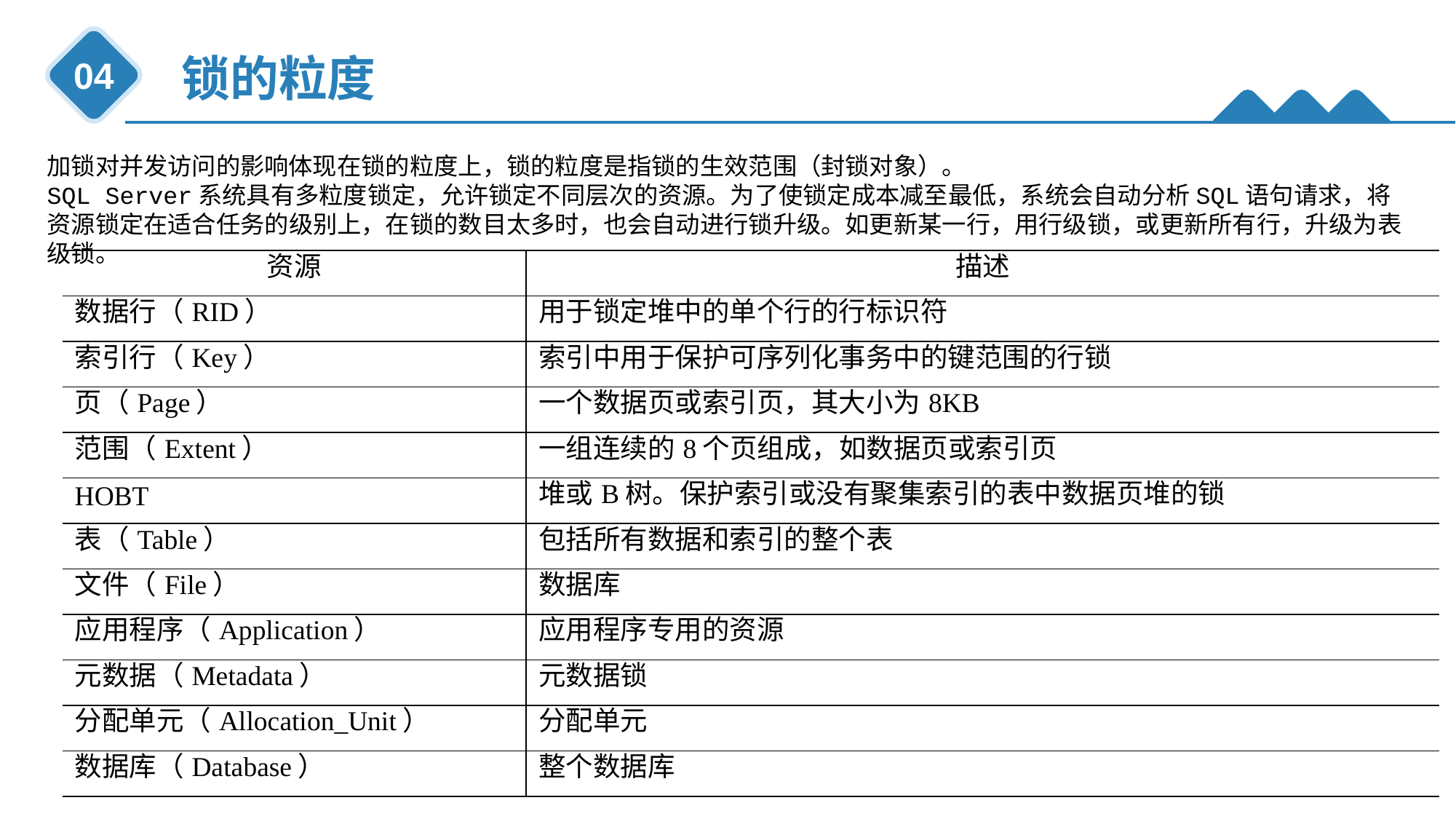

锁的粒度
04

加锁对并发访问的影响体现在锁的粒度上，锁的粒度是指锁的生效范围（封锁对象）。
SQL Server系统具有多粒度锁定，允许锁定不同层次的资源。为了使锁定成本减至最低，系统会自动分析SQL语句请求，将资源锁定在适合任务的级别上，在锁的数目太多时，也会自动进行锁升级。如更新某一行，用行级锁，或更新所有行，升级为表级锁。
| 资源 | 描述 |
| --- | --- |
| 数据行（RID） | 用于锁定堆中的单个行的行标识符 |
| 索引行（Key） | 索引中用于保护可序列化事务中的键范围的行锁 |
| 页（Page） | 一个数据页或索引页，其大小为8KB |
| 范围（Extent） | 一组连续的8个页组成，如数据页或索引页 |
| HOBT | 堆或B树。保护索引或没有聚集索引的表中数据页堆的锁 |
| 表（Table） | 包括所有数据和索引的整个表 |
| 文件（File） | 数据库 |
| 应用程序（Application） | 应用程序专用的资源 |
| 元数据（Metadata） | 元数据锁 |
| 分配单元（Allocation\_Unit） | 分配单元 |
| 数据库（Database） | 整个数据库 |